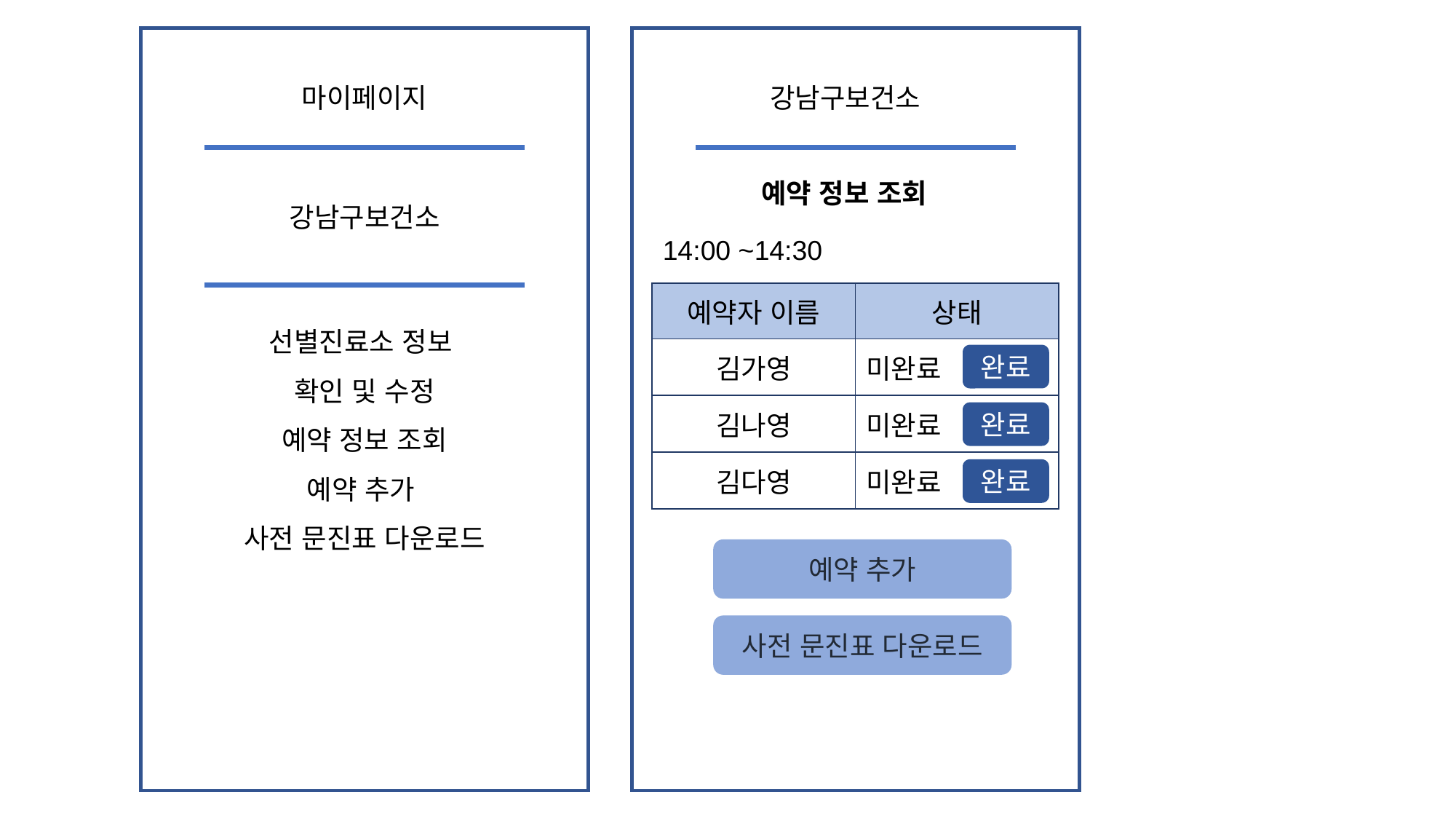

강남구보건소
강남구보건소

마이페이지
강남구보건소
예약 정보 조회
강남구보건소
14:00 ~14:30
| 예약자 이름 | 상태 |
| --- | --- |
| 김가영 | 미완료 |
| 김나영 | 미완료 |
| 김다영 | 미완료 |
선별진료소 정보
확인 및 수정
예약 정보 조회
예약 추가
사전 문진표 다운로드
완료
완료
완료
예약 추가
사전 문진표 다운로드